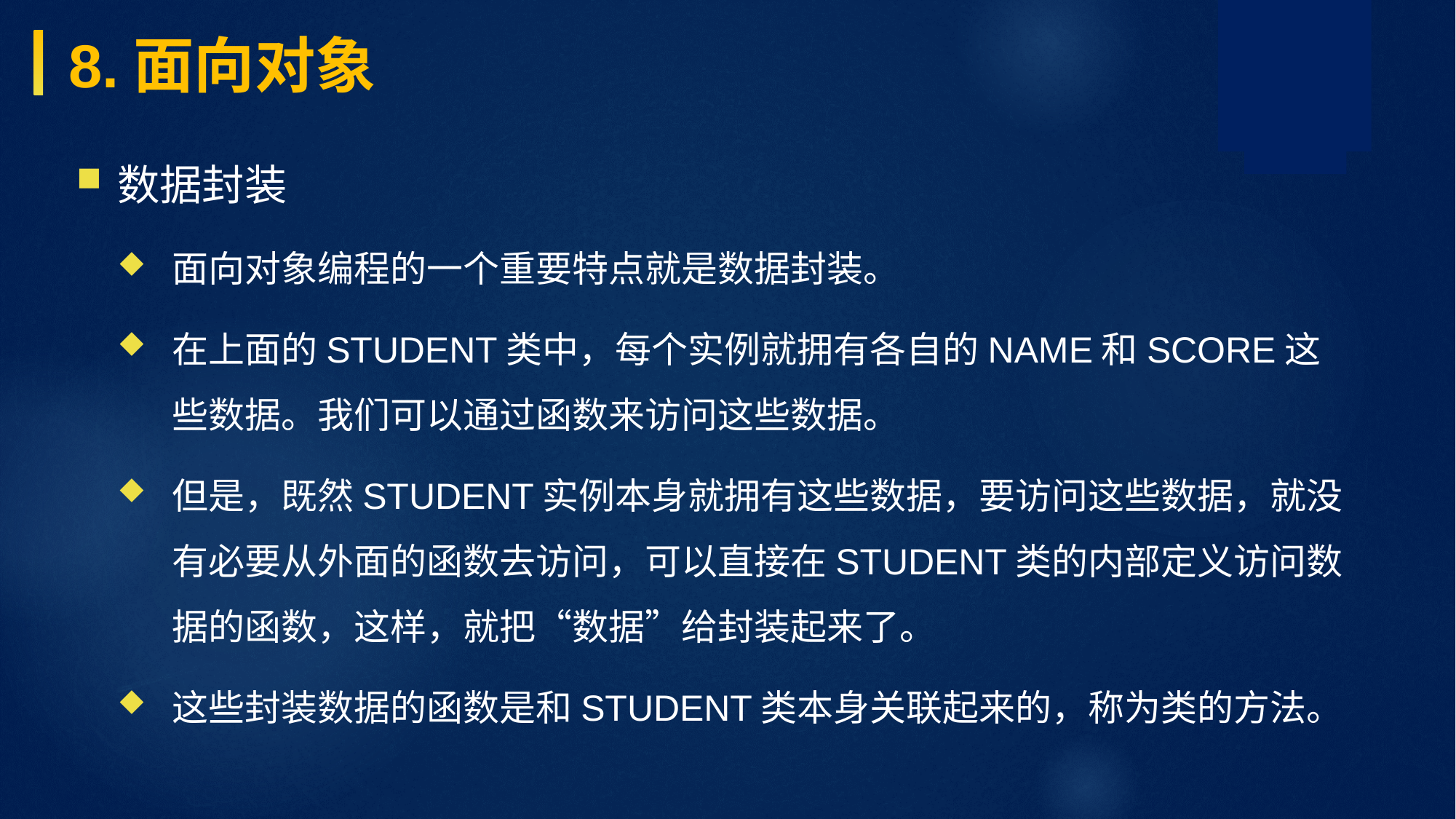

8.面向对象
数据封装
面向对象编程的一个重要特点就是数据封装。
在上面的Student类中，每个实例就拥有各自的name和score这些数据。我们可以通过函数来访问这些数据。
但是，既然Student实例本身就拥有这些数据，要访问这些数据，就没有必要从外面的函数去访问，可以直接在Student类的内部定义访问数据的函数，这样，就把“数据”给封装起来了。
这些封装数据的函数是和Student类本身关联起来的，称为类的方法。